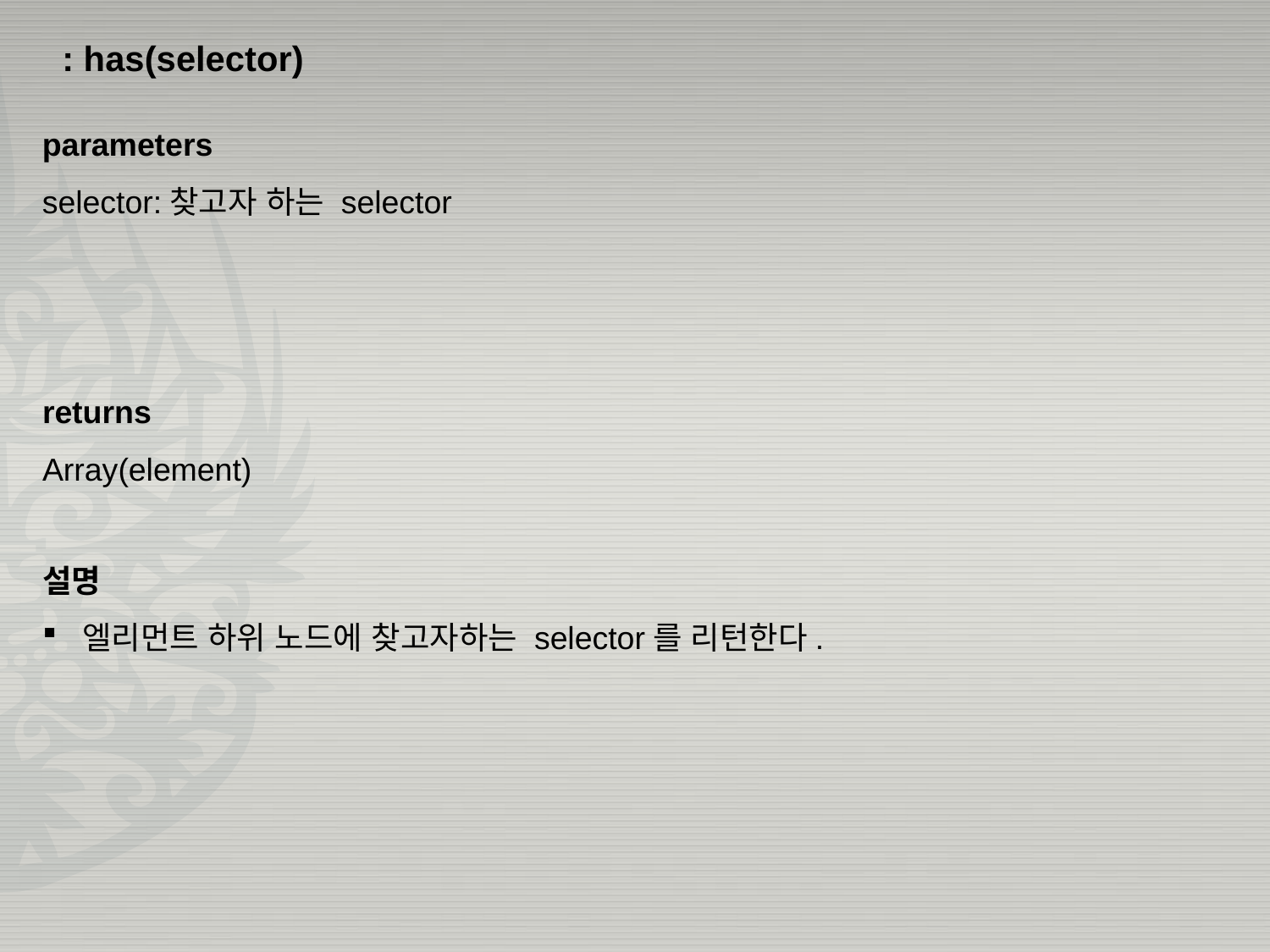

: has(selector)
parameters
selector:찾고자 하는 selector
returns
Array(element)
설명
  엘리먼트 하위 노드에 찾고자하는 selector를 리턴한다.